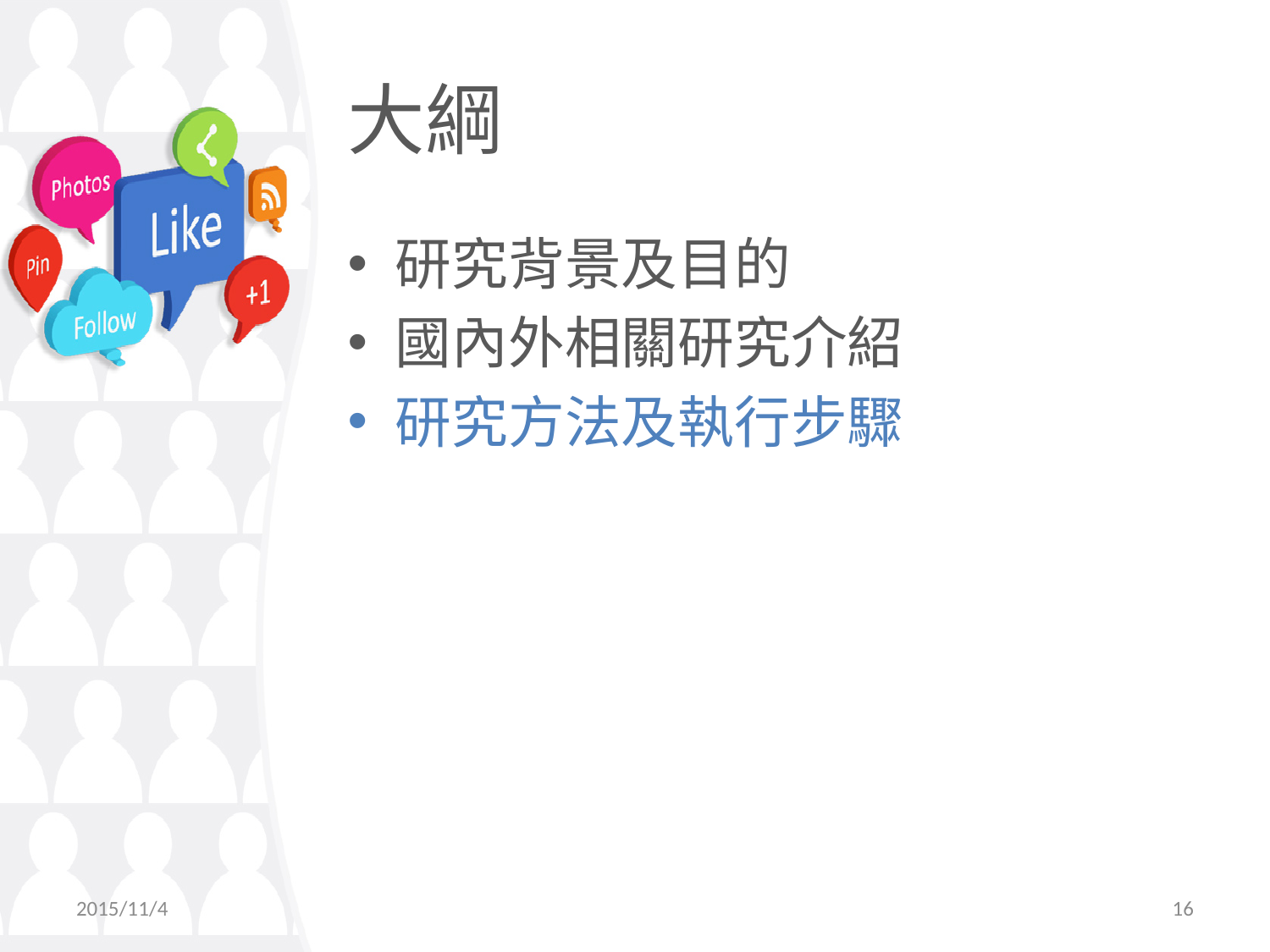

# 大綱
研究背景及目的
國內外相關研究介紹
研究方法及執行步驟

2015/11/4
16